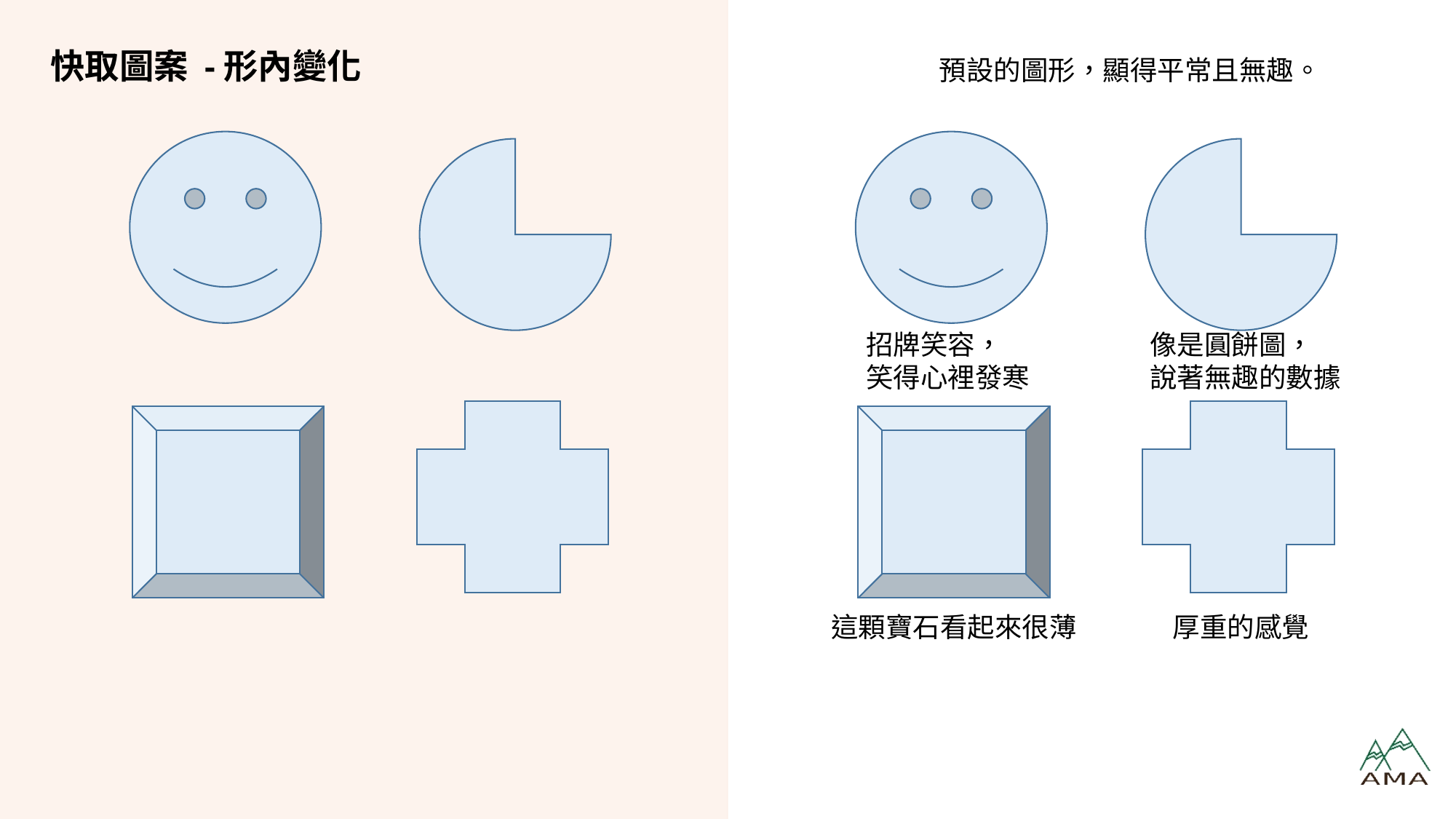

# 快取圖案 -形內變化
預設的圖形，顯得平常且無趣。

像是圓餅圖，
說著無趣的數據
招牌笑容，
笑得心裡發寒

這顆寶石看起來很薄
厚重的感覺